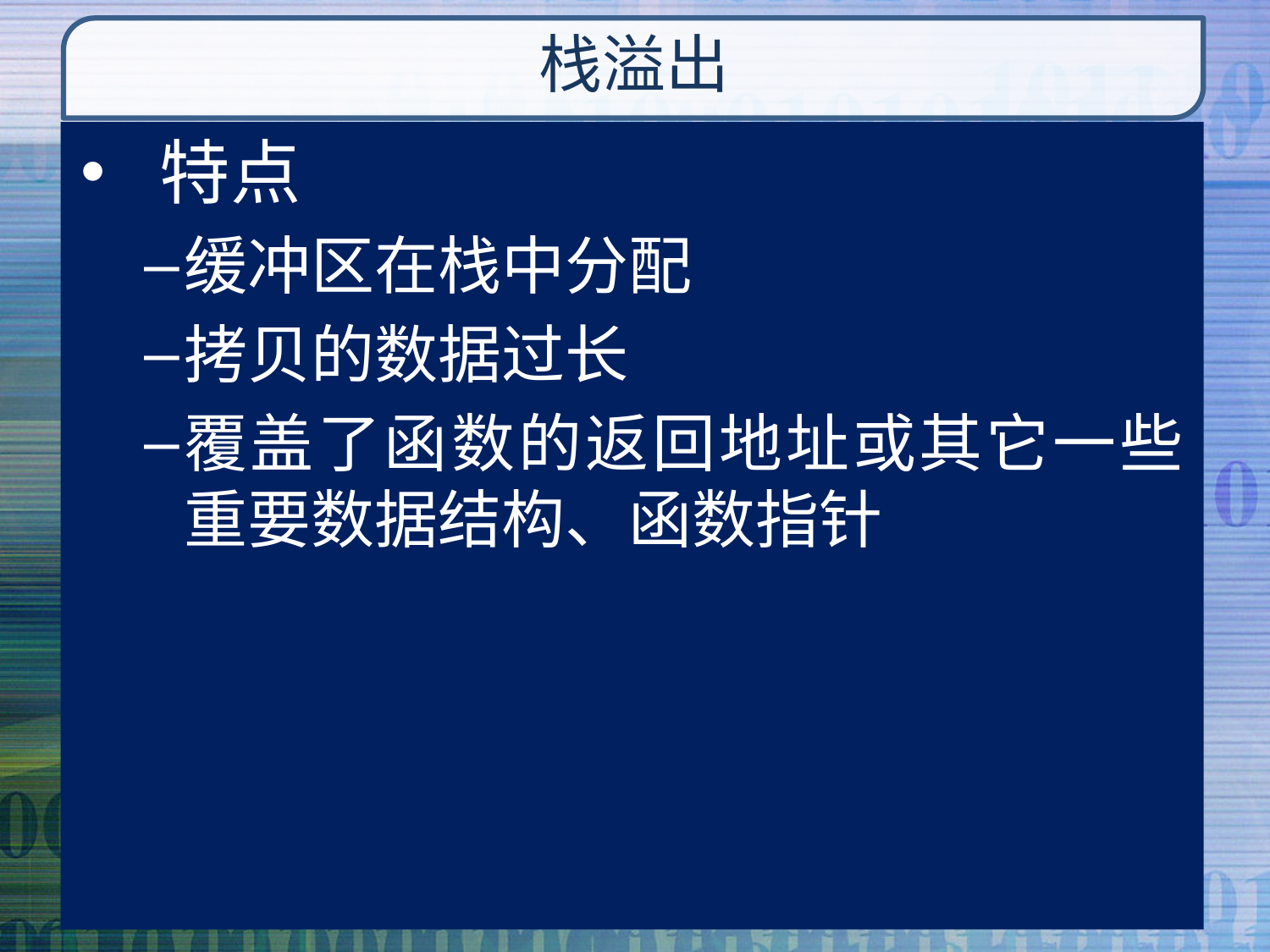

# 栈溢出
特点
缓冲区在栈中分配
拷贝的数据过长
覆盖了函数的返回地址或其它一些重要数据结构、函数指针